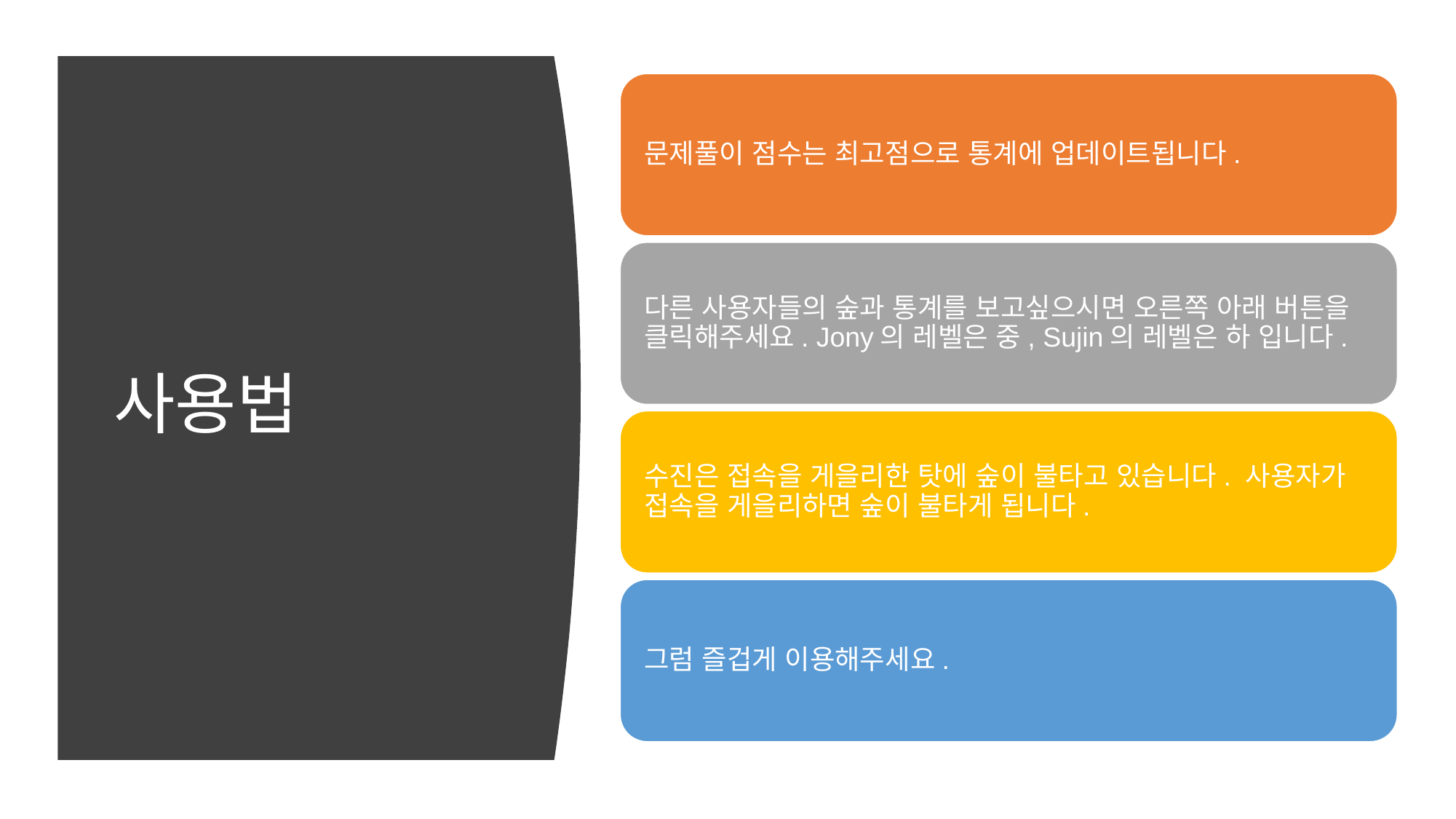

문제풀이 점수는 최고점으로 통계에 업데이트됩니다.
다른 사용자들의 숲과 통계를 보고싶으시면 오른쪽 아래 버튼을 클릭해주세요. Jony의 레벨은 중, Sujin의 레벨은 하 입니다.
수진은 접속을 게을리한 탓에 숲이 불타고 있습니다. 사용자가 접속을 게을리하면 숲이 불타게 됩니다.
그럼 즐겁게 이용해주세요.

# 사용법